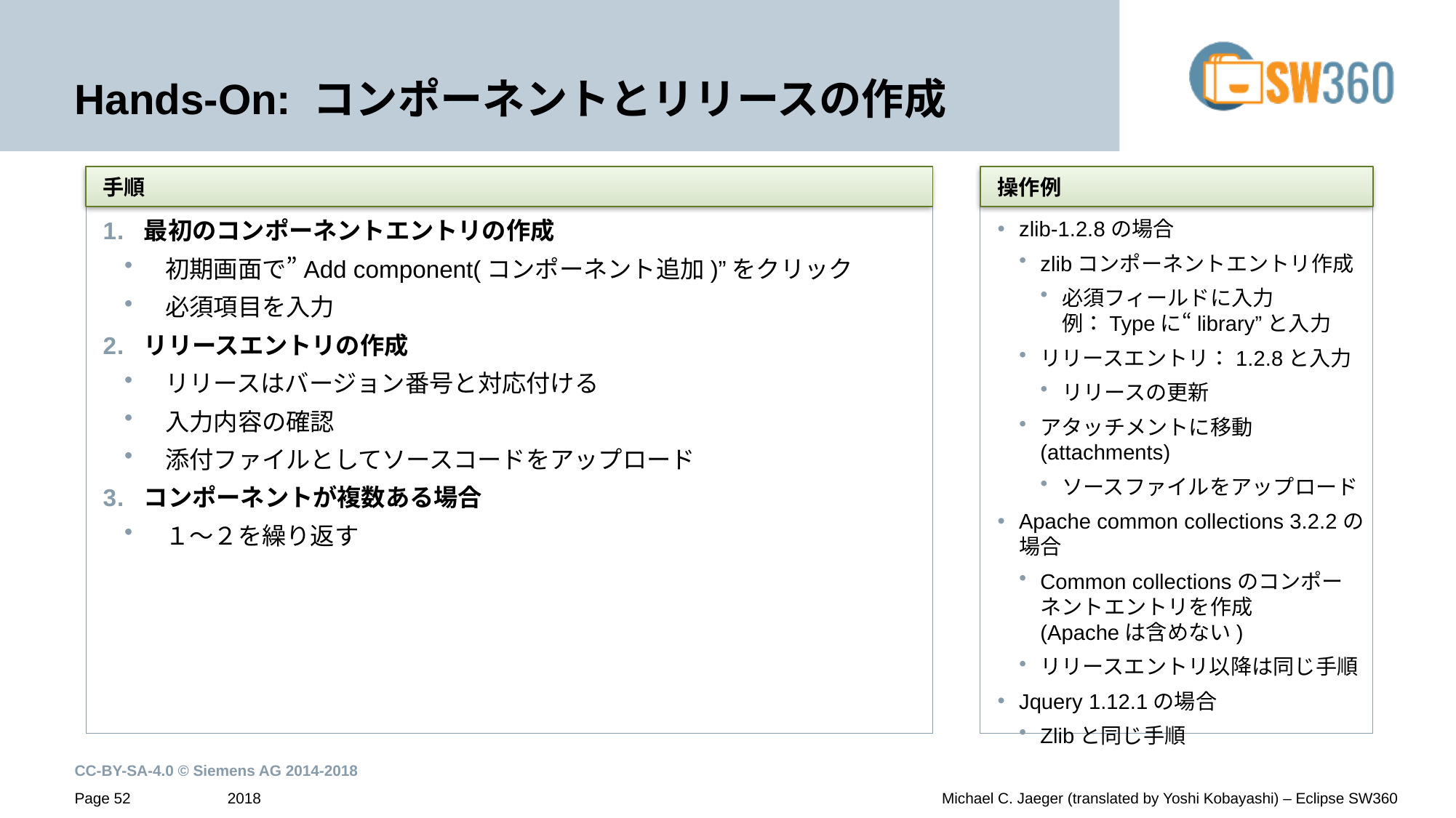

# Hands-On: コンポーネントとリリースの作成
手順
操作例
zlib-1.2.8の場合
zlibコンポーネントエントリ作成
必須フィールドに入力
例：Typeに“library”と入力
リリースエントリ：1.2.8と入力
リリースの更新
アタッチメントに移動(attachments)
ソースファイルをアップロード
Apache common collections 3.2.2の場合
Common collectionsのコンポーネントエントリを作成
(Apacheは含めない)
リリースエントリ以降は同じ手順
Jquery 1.12.1の場合
Zlibと同じ手順
最初のコンポーネントエントリの作成
初期画面で”Add component(コンポーネント追加)”をクリック
必須項目を入力
リリースエントリの作成
リリースはバージョン番号と対応付ける
入力内容の確認
添付ファイルとしてソースコードをアップロード
コンポーネントが複数ある場合
１～２を繰り返す